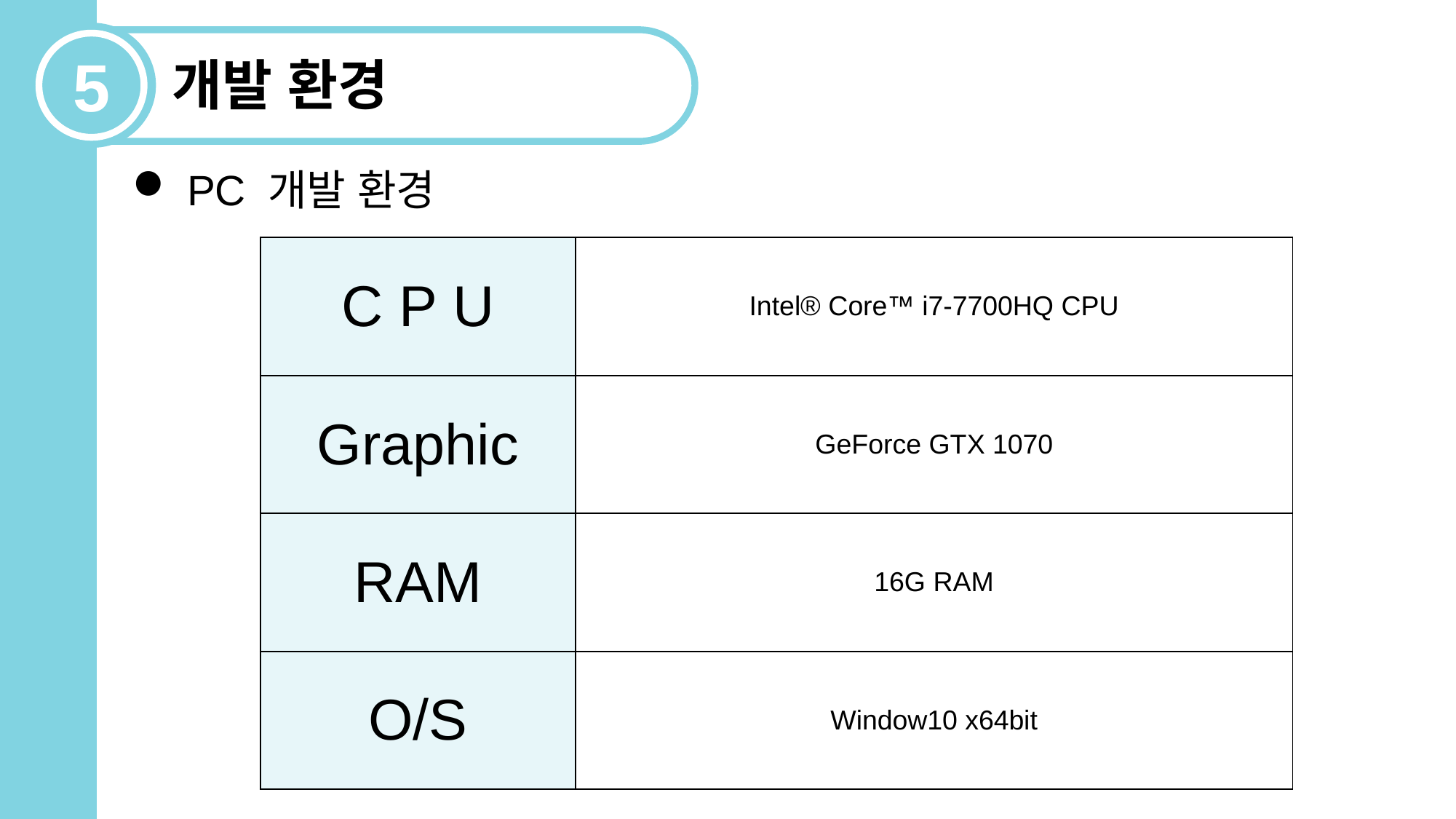

5
개발 환경
PC 개발 환경
| C P U | Intel® Core™ i7-7700HQ CPU |
| --- | --- |
| Graphic | GeForce GTX 1070 |
| RAM | 16G RAM |
| O/S | Window10 x64bit |